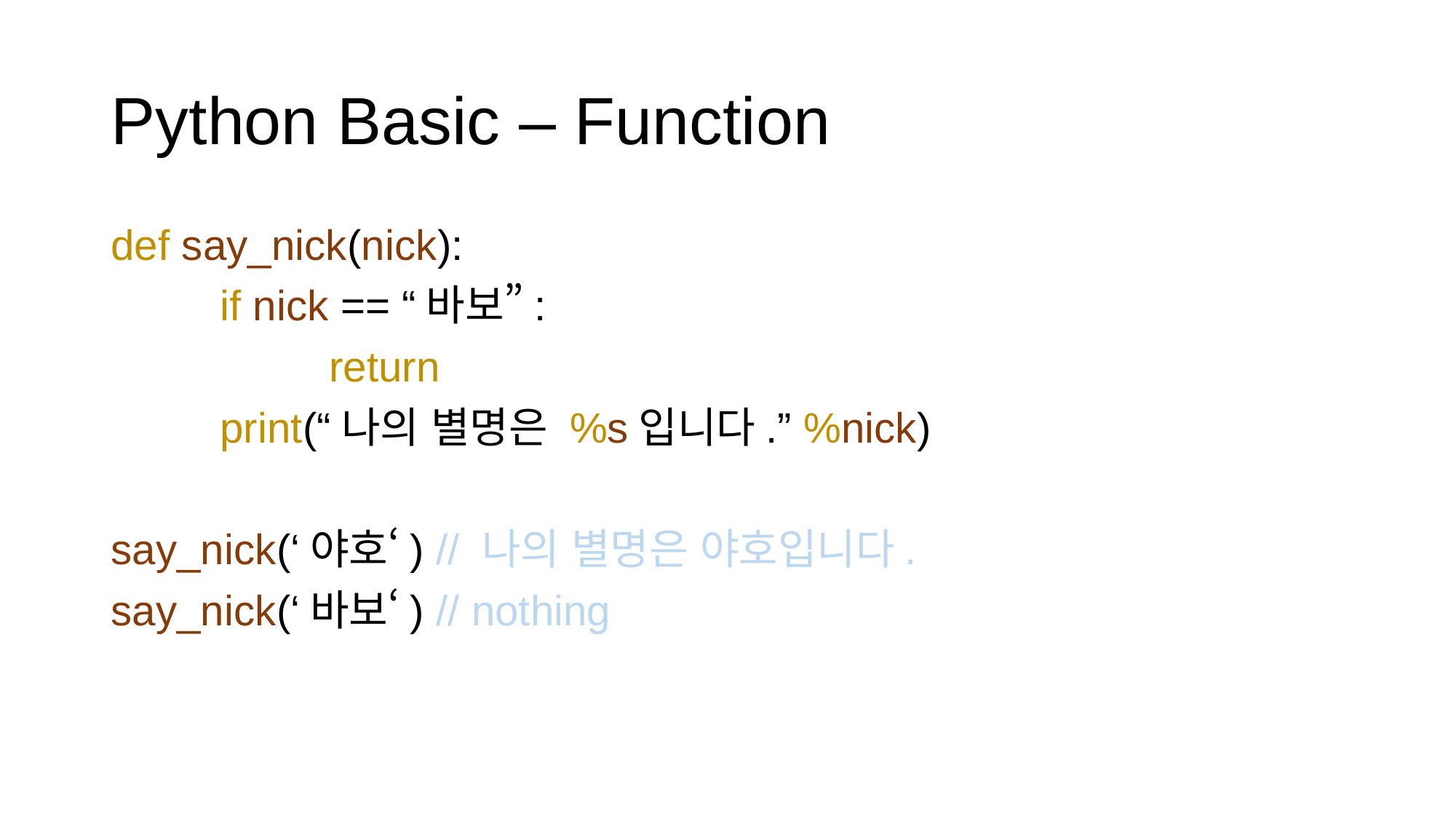

# Python Basic – Function
def say_nick(nick):
	if nick == “바보”:
		return
	print(“나의 별명은 %s입니다.” %nick)

say_nick(‘야호‘) // 나의 별명은 야호입니다.
say_nick(‘바보‘) // nothing